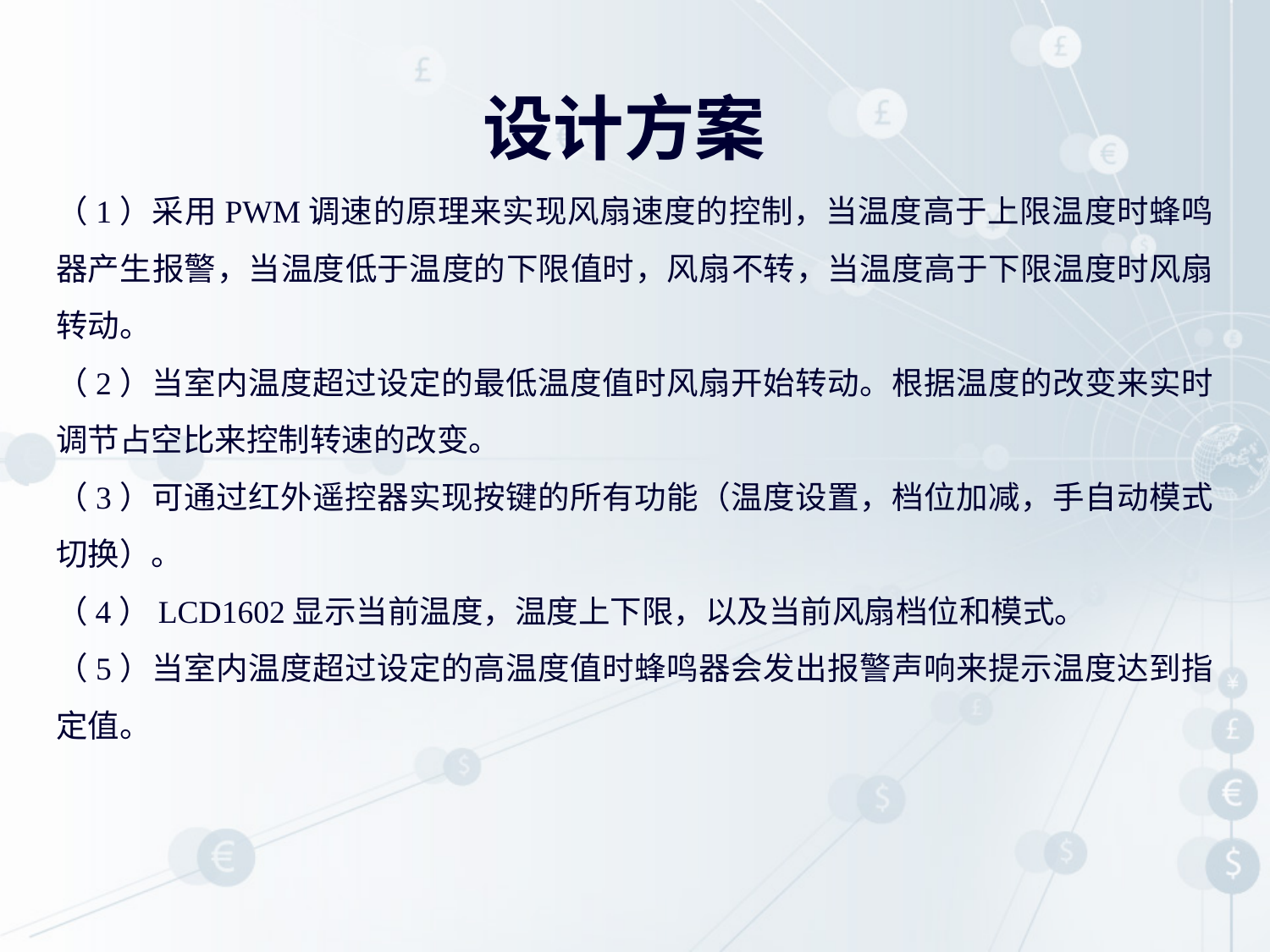

# 设计方案
（1）采用PWM调速的原理来实现风扇速度的控制，当温度高于上限温度时蜂鸣器产生报警，当温度低于温度的下限值时，风扇不转，当温度高于下限温度时风扇转动。
（2）当室内温度超过设定的最低温度值时风扇开始转动。根据温度的改变来实时调节占空比来控制转速的改变。
（3）可通过红外遥控器实现按键的所有功能（温度设置，档位加减，手自动模式切换）。
（4）LCD1602显示当前温度，温度上下限，以及当前风扇档位和模式。
（5）当室内温度超过设定的高温度值时蜂鸣器会发出报警声响来提示温度达到指定值。